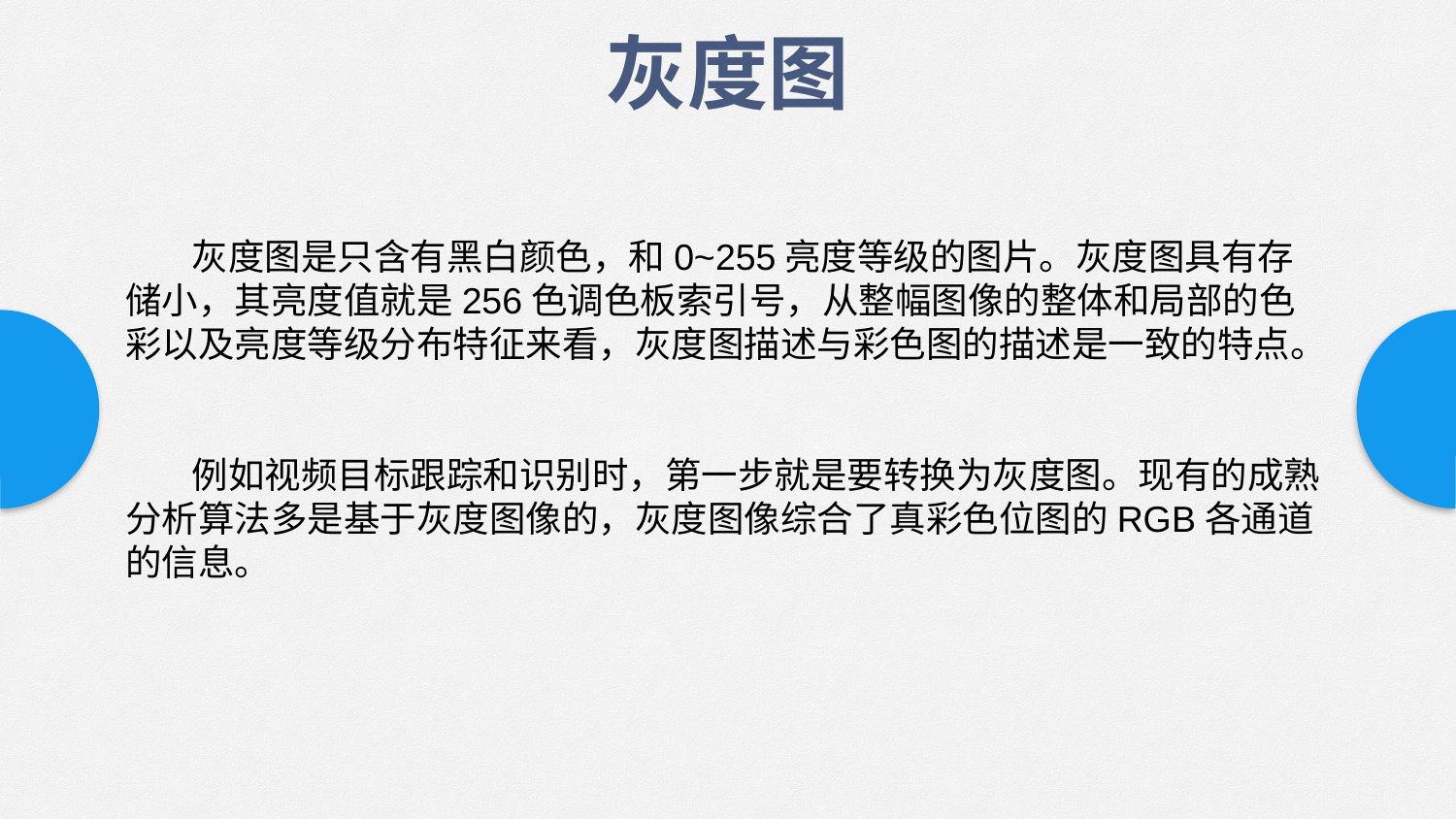

灰度图

       灰度图是只含有黑白颜色，和0~255亮度等级的图片。灰度图具有存储小，其亮度值就是256色调色板索引号，从整幅图像的整体和局部的色彩以及亮度等级分布特征来看，灰度图描述与彩色图的描述是一致的特点。

       例如视频目标跟踪和识别时，第一步就是要转换为灰度图。现有的成熟分析算法多是基于灰度图像的，灰度图像综合了真彩色位图的RGB各通道的信息。